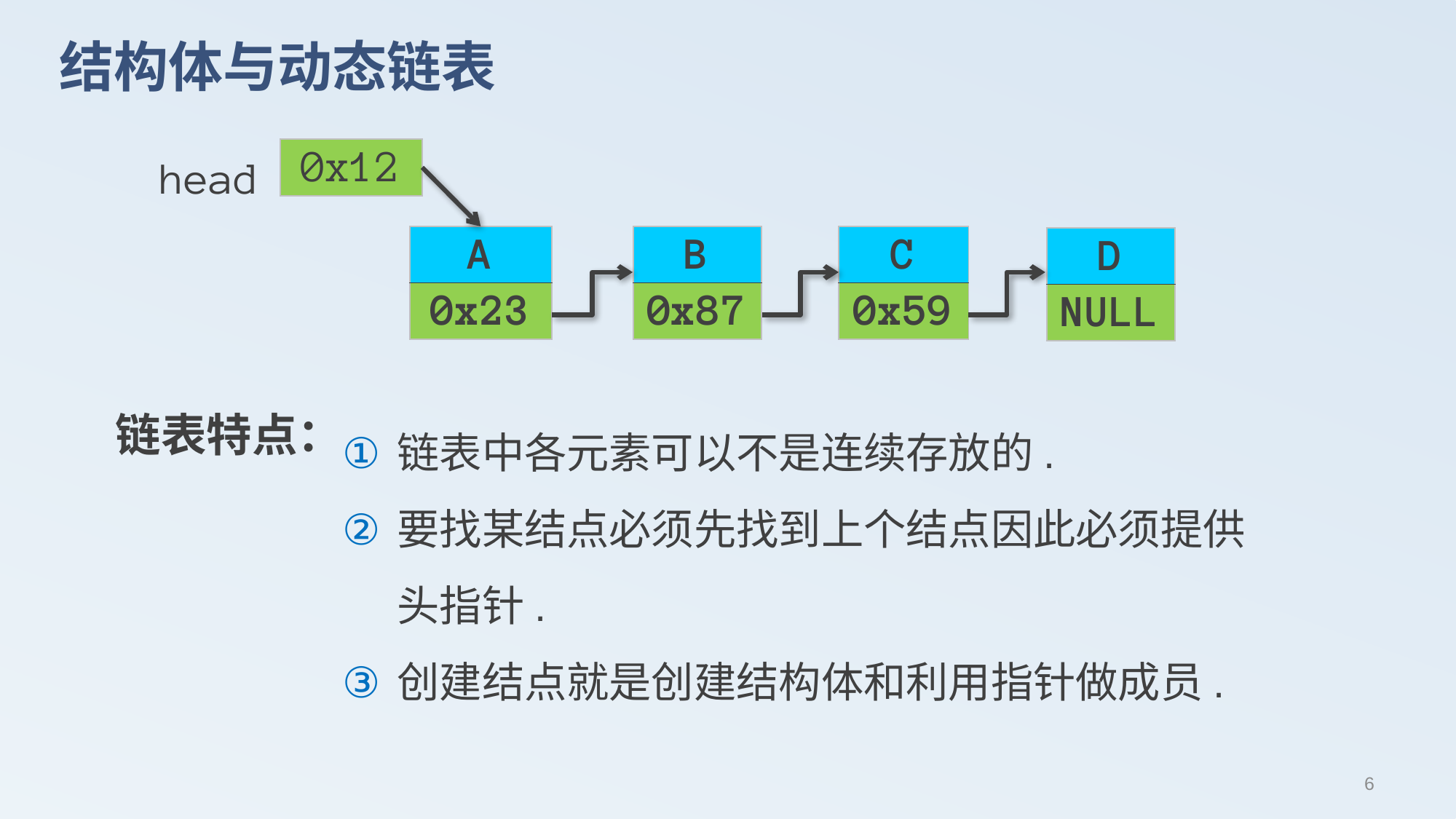

# 结构体与动态链表
| 0x12 |
| --- |
head
| A |
| --- |
| 0x23 |
| B |
| --- |
| 0x87 |
| C |
| --- |
| 0x59 |
| D |
| --- |
| NULL |
链表中各元素可以不是连续存放的.
要找某结点必须先找到上个结点因此必须提供头指针.
创建结点就是创建结构体和利用指针做成员.
链表特点：